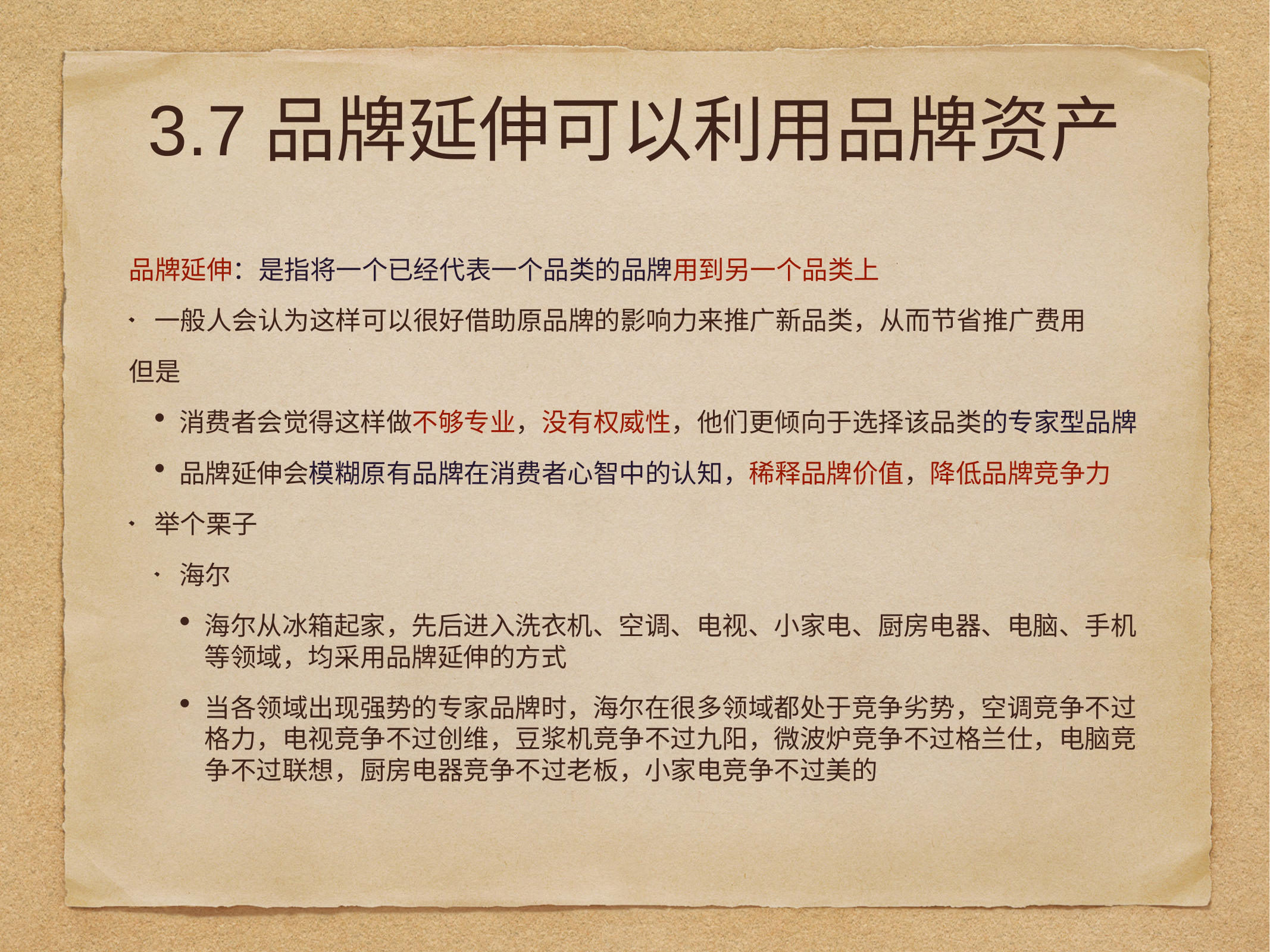

# 3.7品牌延伸可以利用品牌资产
品牌延伸：是指将一个已经代表一个品类的品牌用到另一个品类上
一般人会认为这样可以很好借助原品牌的影响力来推广新品类，从而节省推广费用
但是
消费者会觉得这样做不够专业，没有权威性，他们更倾向于选择该品类的专家型品牌
品牌延伸会模糊原有品牌在消费者心智中的认知，稀释品牌价值，降低品牌竞争力
举个栗子
海尔
海尔从冰箱起家，先后进入洗衣机、空调、电视、小家电、厨房电器、电脑、手机等领域，均采用品牌延伸的方式
当各领域出现强势的专家品牌时，海尔在很多领域都处于竞争劣势，空调竞争不过格力，电视竞争不过创维，豆浆机竞争不过九阳，微波炉竞争不过格兰仕，电脑竞争不过联想，厨房电器竞争不过老板，小家电竞争不过美的